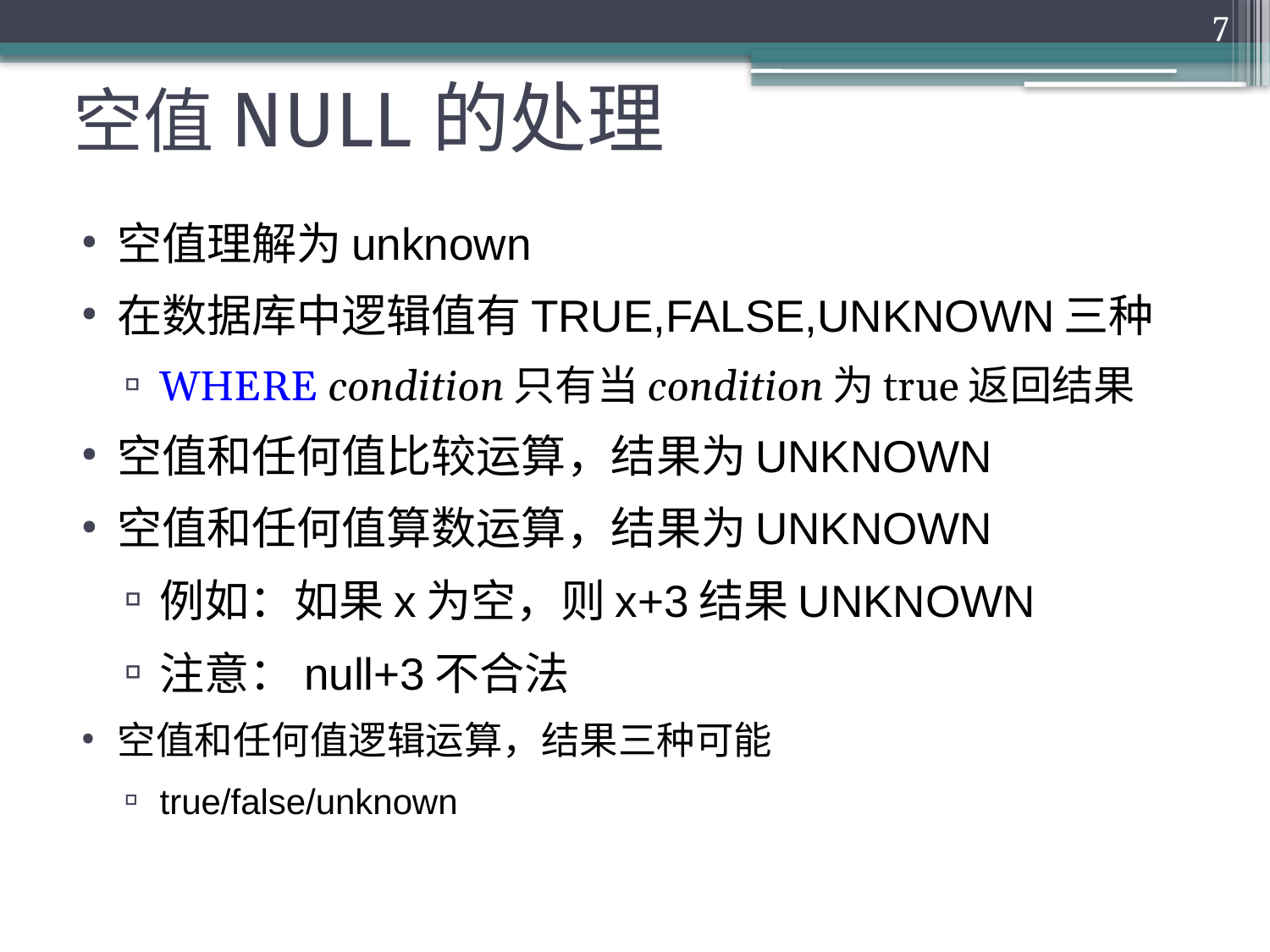

7
# 空值NULL的处理
空值理解为unknown
在数据库中逻辑值有TRUE,FALSE,UNKNOWN三种
WHERE condition只有当condition为true返回结果
空值和任何值比较运算，结果为UNKNOWN
空值和任何值算数运算，结果为UNKNOWN
例如：如果x为空，则x+3结果UNKNOWN
注意：null+3不合法
空值和任何值逻辑运算，结果三种可能
true/false/unknown